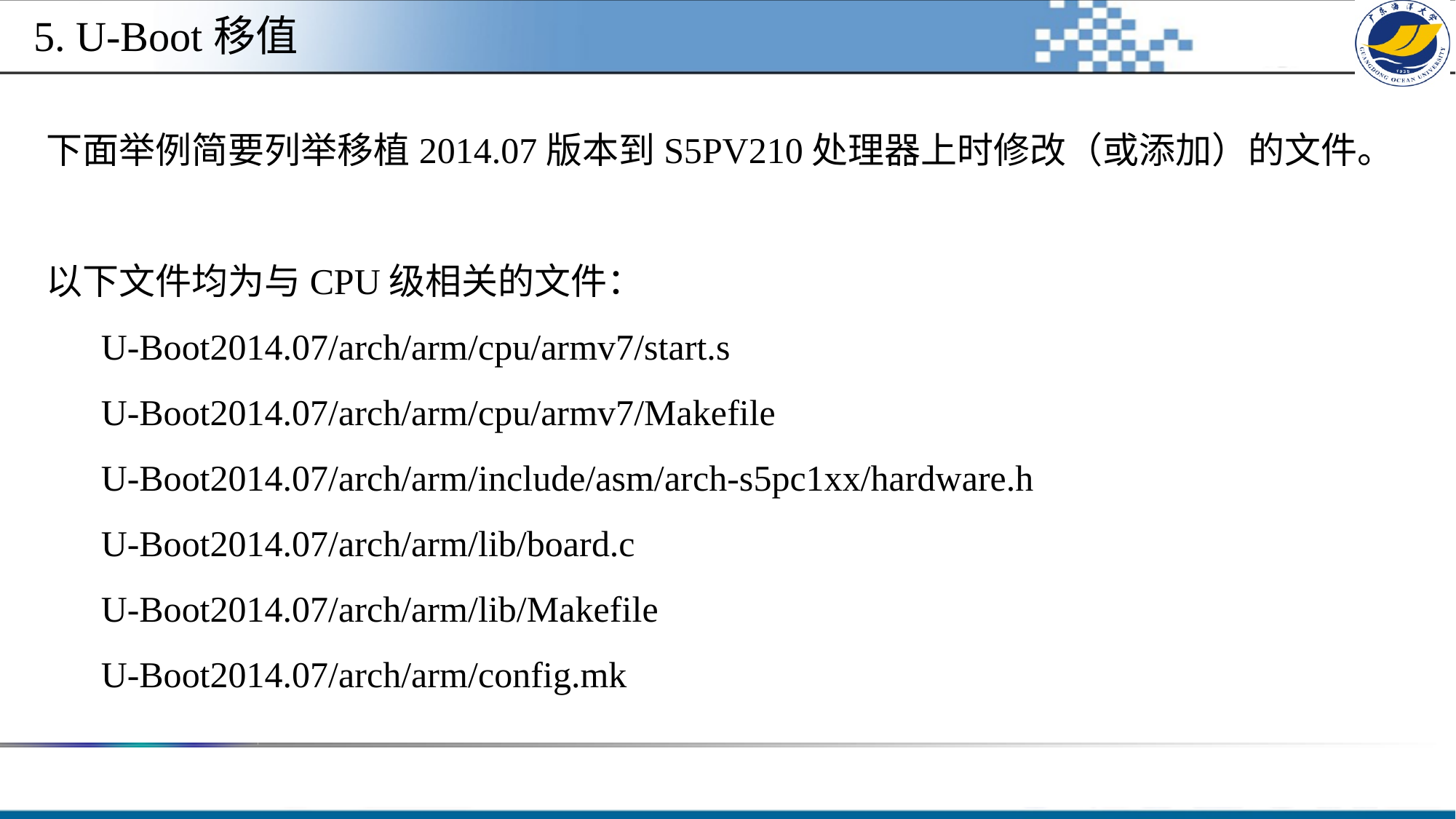

5. U-Boot移值

下面举例简要列举移植2014.07版本到S5PV210处理器上时修改（或添加）的文件。

以下文件均为与CPU级相关的文件：
      U-Boot2014.07/arch/arm/cpu/armv7/start.s
      U-Boot2014.07/arch/arm/cpu/armv7/Makefile
      U-Boot2014.07/arch/arm/include/asm/arch-s5pc1xx/hardware.h
      U-Boot2014.07/arch/arm/lib/board.c
      U-Boot2014.07/arch/arm/lib/Makefile
      U-Boot2014.07/arch/arm/config.mk